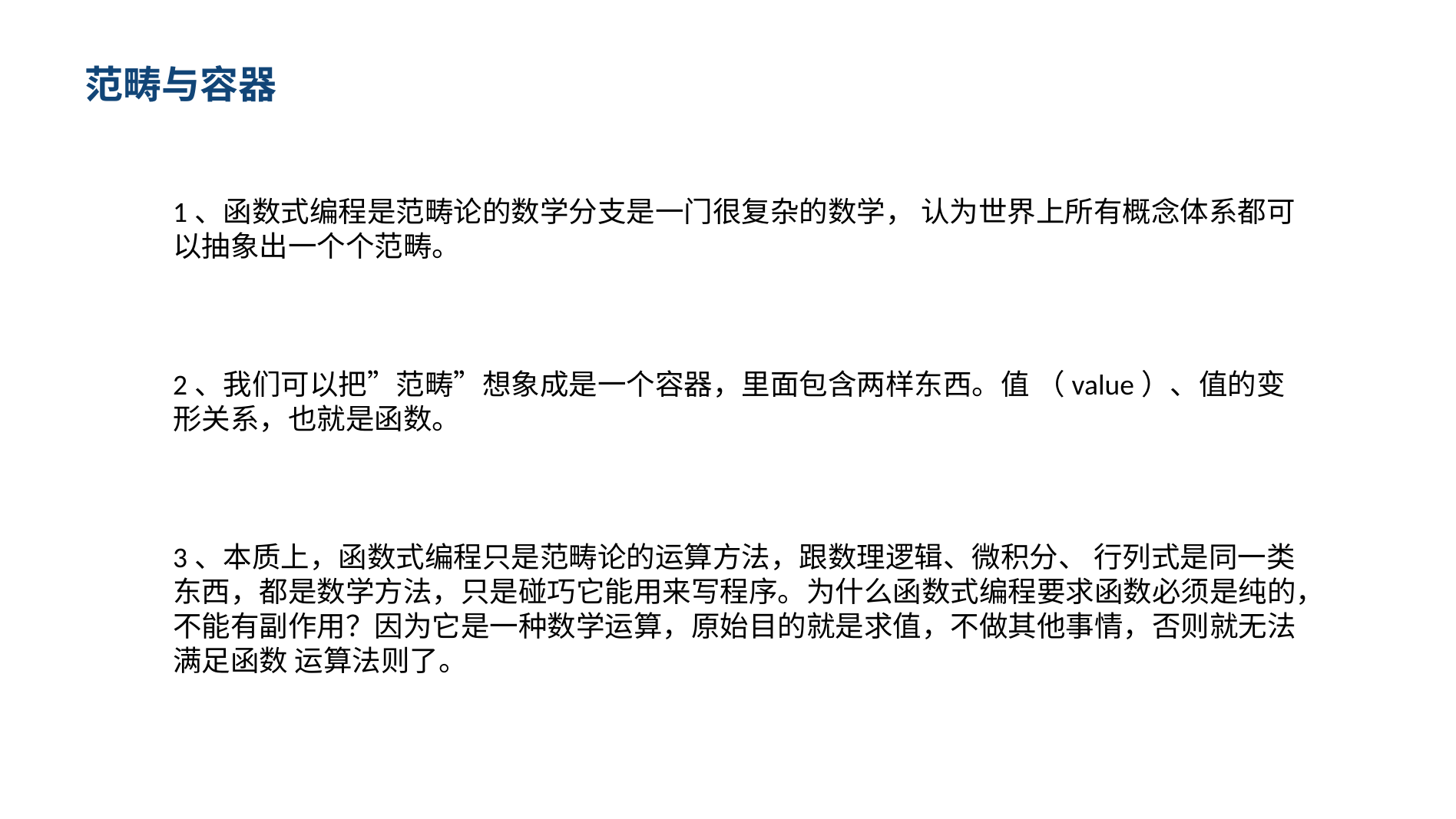

范畴与容器
1、函数式编程是范畴论的数学分支是一门很复杂的数学， 认为世界上所有概念体系都可以抽象出一个个范畴。

2、我们可以把”范畴”想象成是一个容器，里面包含两样东西。值 （value）、值的变形关系，也就是函数。

3、本质上，函数式编程只是范畴论的运算方法，跟数理逻辑、微积分、 行列式是同一类东西，都是数学方法，只是碰巧它能用来写程序。为什么函数式编程要求函数必须是纯的，不能有副作用？因为它是一种数学运算，原始目的就是求值，不做其他事情，否则就无法满足函数 运算法则了。
0